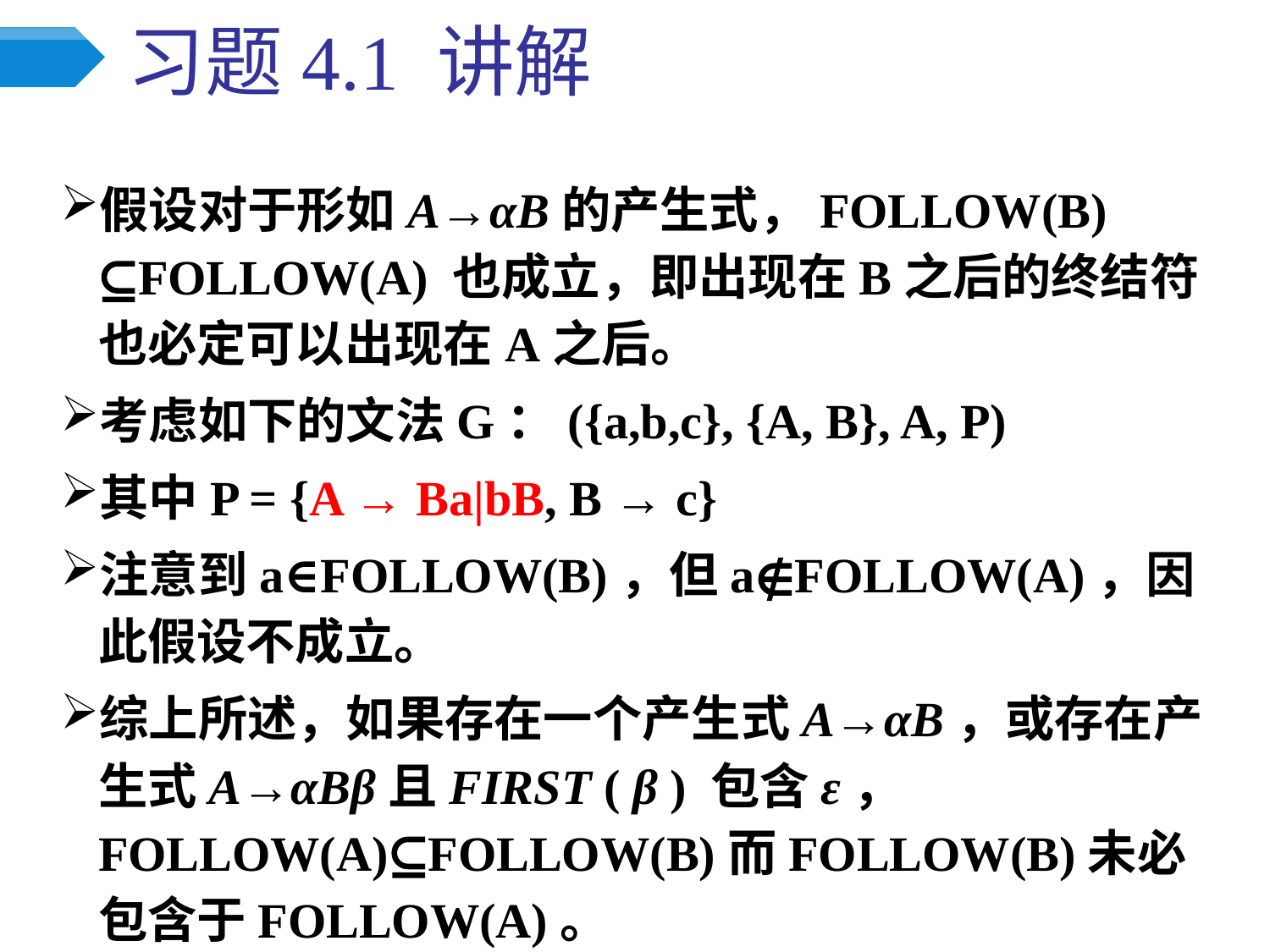

# 习题4.1 讲解
假设对于形如A→αB的产生式，FOLLOW(B) ⊆FOLLOW(A) 也成立，即出现在B之后的终结符也必定可以出现在A之后。
考虑如下的文法G：({a,b,c}, {A, B}, A, P)
其中P = {A → Ba|bB, B → c}
注意到a∈FOLLOW(B)，但a∉FOLLOW(A)，因此假设不成立。
综上所述，如果存在一个产生式A→αB，或存在产生式A→αBβ且FIRST ( β ) 包含ε， FOLLOW(A)⊆FOLLOW(B)而FOLLOW(B)未必包含于FOLLOW(A)。